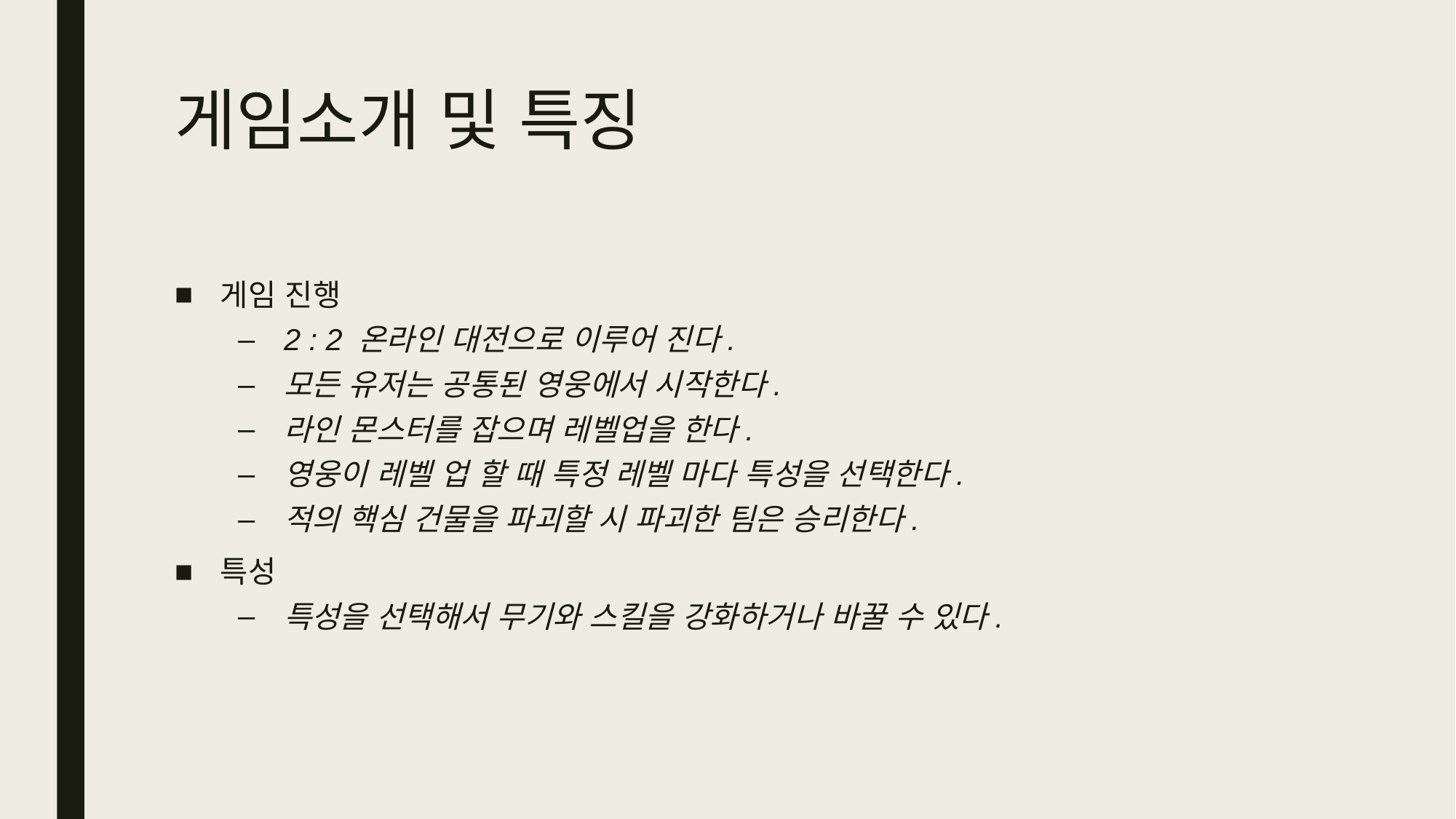

# 게임소개 및 특징
게임 진행
2 : 2 온라인 대전으로 이루어 진다.
모든 유저는 공통된 영웅에서 시작한다.
라인 몬스터를 잡으며 레벨업을 한다.
영웅이 레벨 업 할 때 특정 레벨 마다 특성을 선택한다.
적의 핵심 건물을 파괴할 시 파괴한 팀은 승리한다.
특성
특성을 선택해서 무기와 스킬을 강화하거나 바꿀 수 있다.